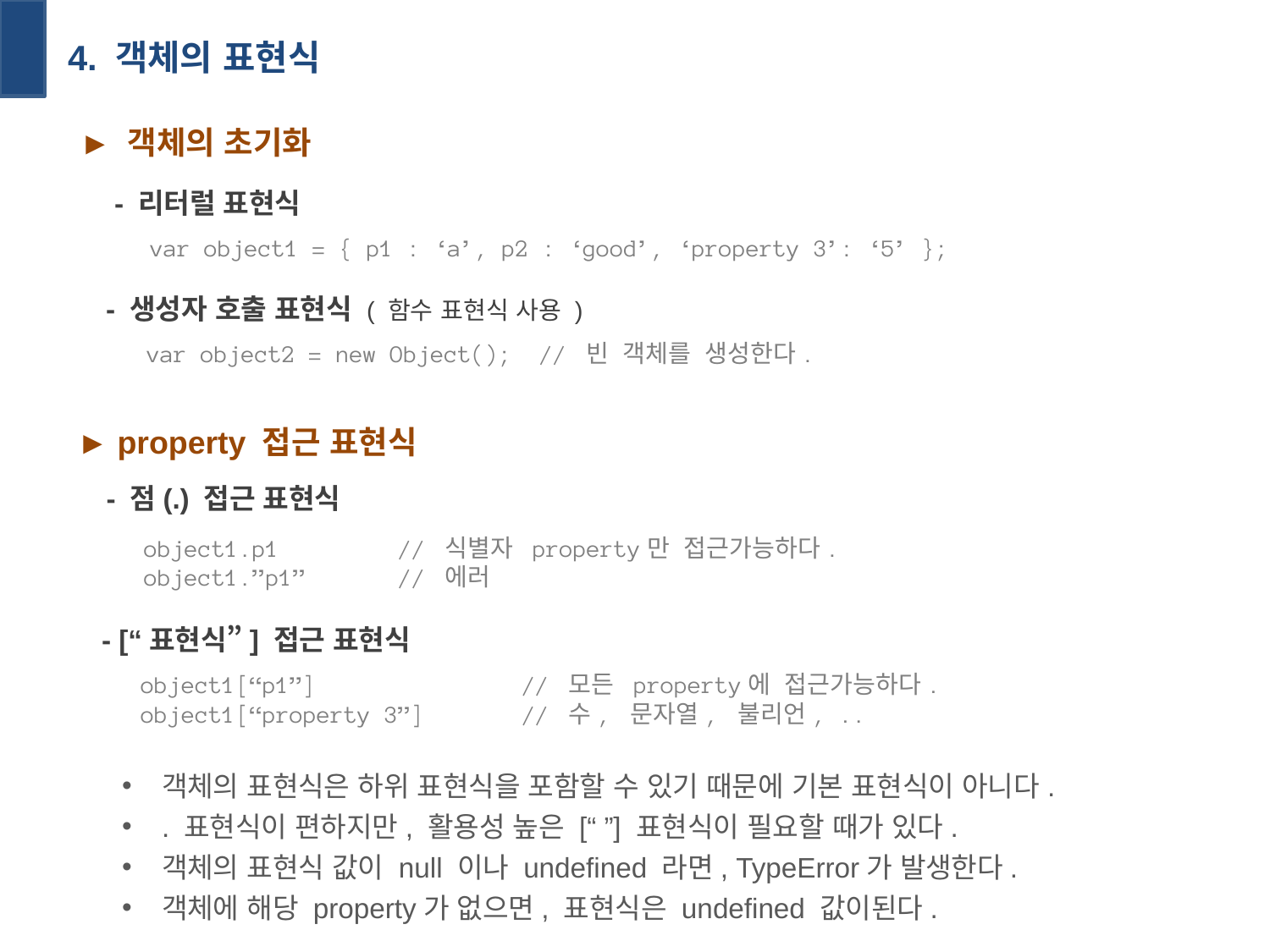

ㅊ
# 4. 객체의 표현식
► 객체의 초기화
- 리터럴 표현식
var object1 = { p1 : ‘a’, p2 : ‘good’, ‘property 3’: ‘5’ };
- 생성자 호출 표현식 ( 함수 표현식 사용 )
var object2 = new Object();  // 빈 객체를 생성한다.
► property 접근 표현식
- 점(.) 접근 표현식
object1.p1	// 식별자 property만 접근가능하다.
object1.”p1”	// 에러
- [“표현식”] 접근 표현식
object1[“p1”]		// 모든 property에 접근가능하다.
object1[“property 3”]	// 수, 문자열, 불리언, ..
객체의 표현식은 하위 표현식을 포함할 수 있기 때문에 기본 표현식이 아니다.
. 표현식이 편하지만, 활용성 높은 [“ ”] 표현식이 필요할 때가 있다.
객체의 표현식 값이 null 이나 undefined 라면, TypeError가 발생한다.
객체에 해당 property가 없으면, 표현식은 undefined 값이된다.